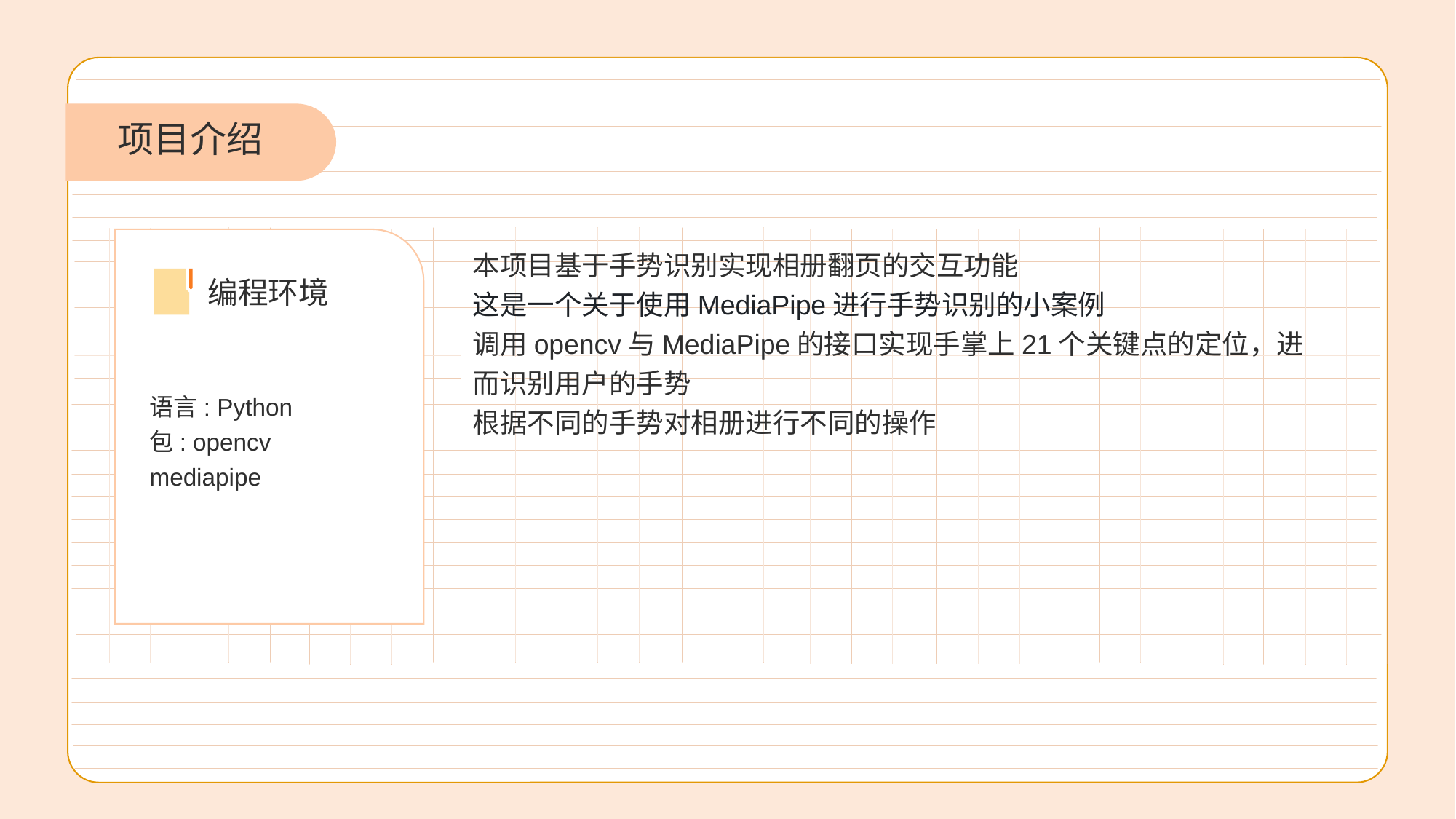

项目介绍

编程环境

语言: Python
包: opencv mediapipe
本项目基于手势识别实现相册翻页的交互功能
这是一个关于使用MediaPipe进行手势识别的小案例
调用opencv与MediaPipe的接口实现手掌上21个关键点的定位，进而识别用户的手势
根据不同的手势对相册进行不同的操作
项目2